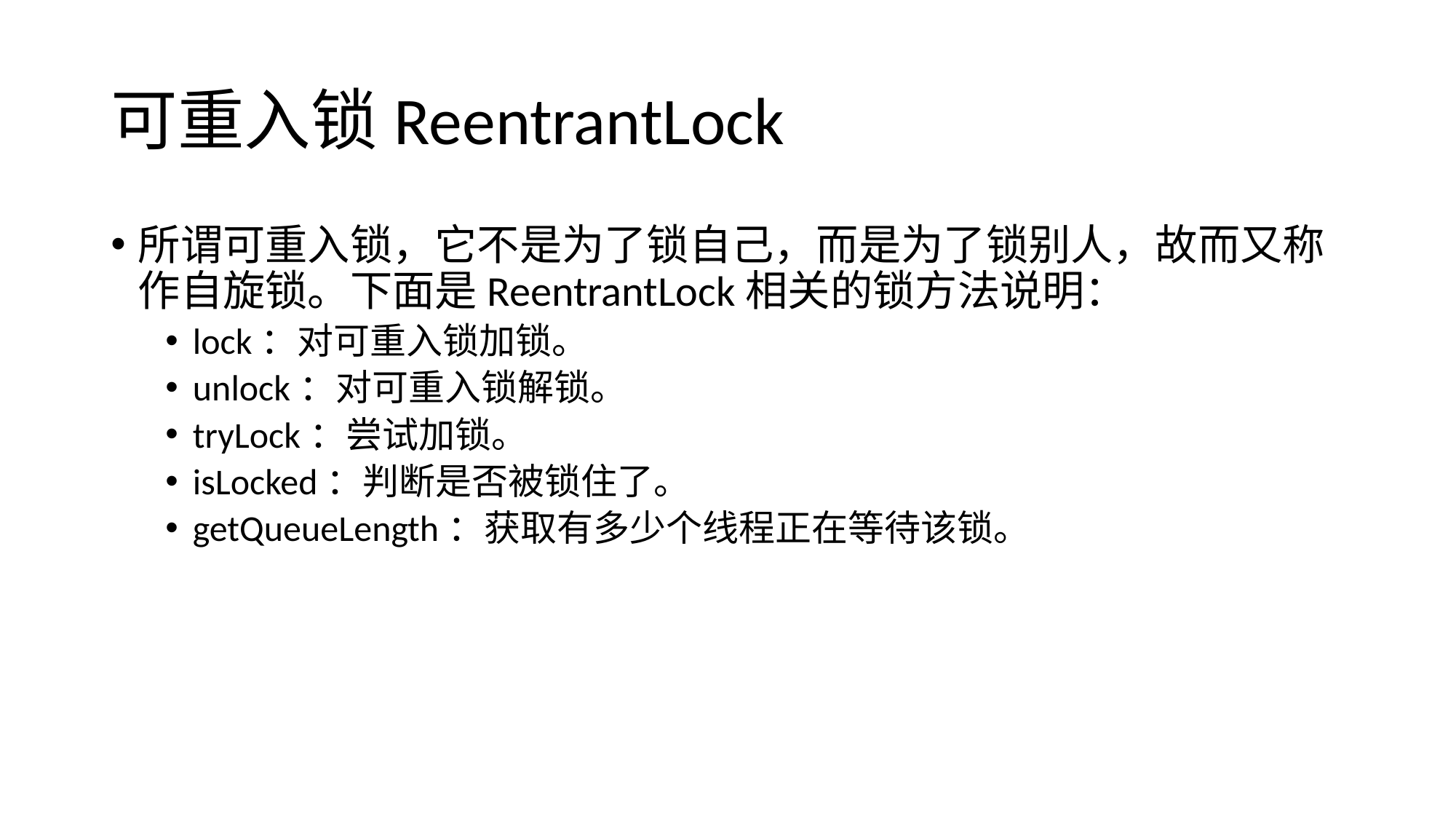

# 可重入锁ReentrantLock
所谓可重入锁，它不是为了锁自己，而是为了锁别人，故而又称作自旋锁。下面是ReentrantLock相关的锁方法说明：
lock：对可重入锁加锁。
unlock：对可重入锁解锁。
tryLock：尝试加锁。
isLocked：判断是否被锁住了。
getQueueLength：获取有多少个线程正在等待该锁。